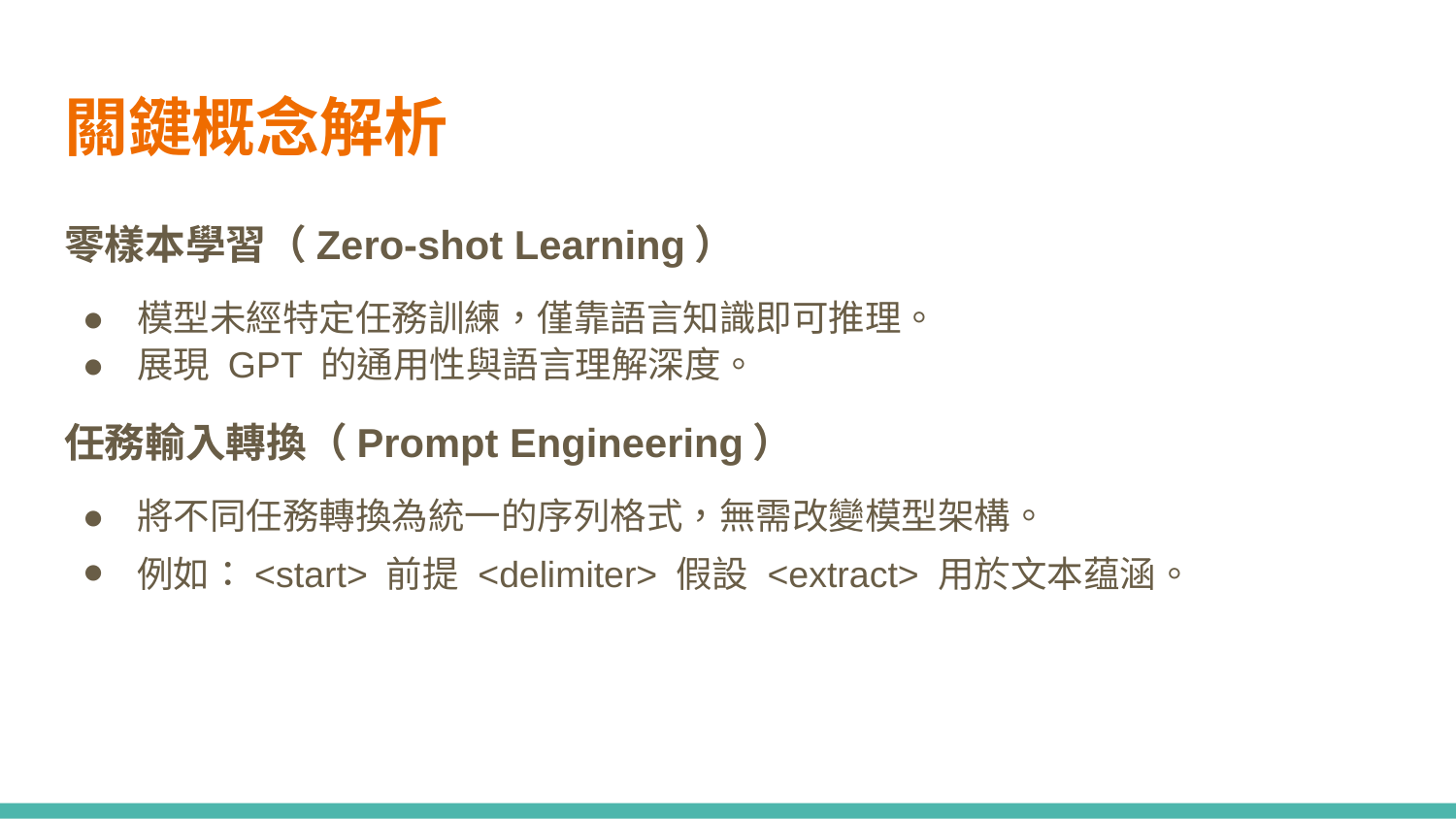

# 關鍵概念解析
零樣本學習（Zero-shot Learning）
模型未經特定任務訓練，僅靠語言知識即可推理。
展現 GPT 的通用性與語言理解深度。
任務輸入轉換（Prompt Engineering）
將不同任務轉換為統一的序列格式，無需改變模型架構。
例如：<start> 前提 <delimiter> 假設 <extract> 用於文本蕴涵。